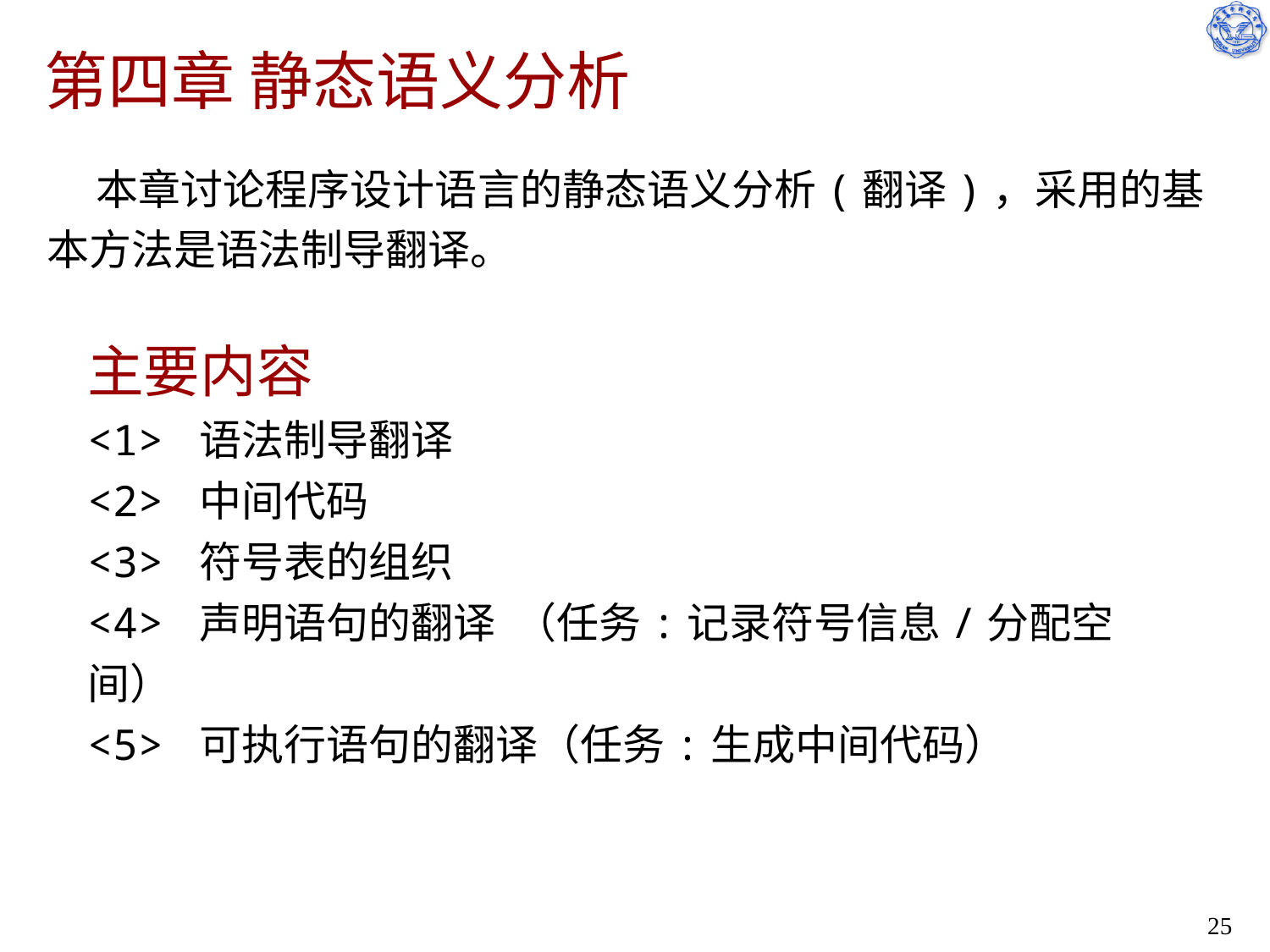

# 第四章 静态语义分析
    本章讨论程序设计语言的静态语义分析(翻译)，采用的基本方法是语法制导翻译。
主要内容
<1> 语法制导翻译
<2> 中间代码
<3> 符号表的组织
<4> 声明语句的翻译  （任务:记录符号信息/分配空间）
<5> 可执行语句的翻译（任务:生成中间代码）
25